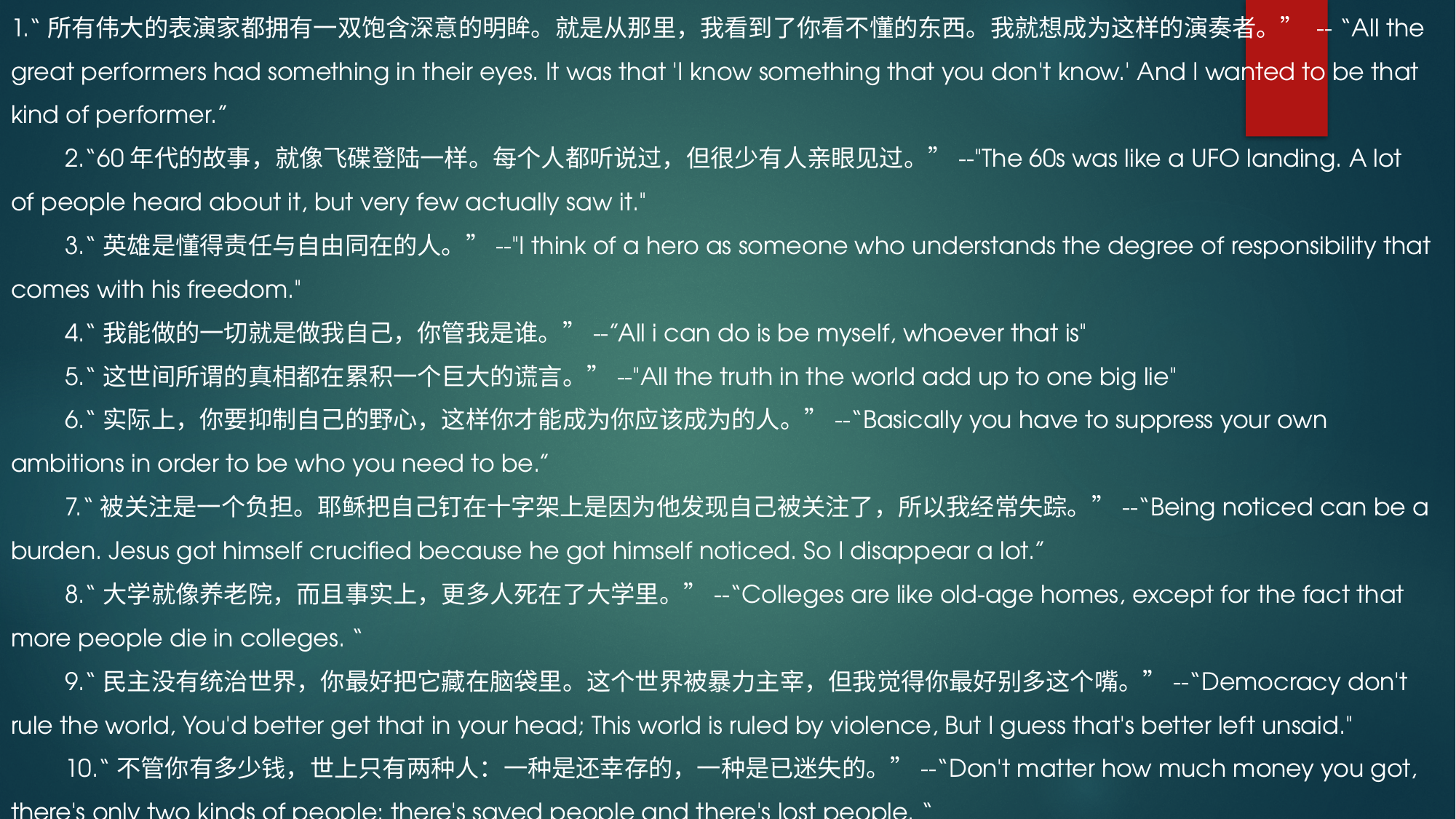

1.“所有伟大的表演家都拥有一双饱含深意的明眸。就是从那里，我看到了你看不懂的东西。我就想成为这样的演奏者。” -- “All the great performers had something in their eyes. It was that 'I know something that you don't know.' And I wanted to be that kind of performer.”
　　2.“60年代的故事，就像飞碟登陆一样。每个人都听说过，但很少有人亲眼见过。”--"The 60s was like a UFO landing. A lot of people heard about it, but very few actually saw it."
　　3.“英雄是懂得责任与自由同在的人。”--"I think of a hero as someone who understands the degree of responsibility that comes with his freedom."
　　4.“我能做的一切就是做我自己，你管我是谁。”--”All i can do is be myself, whoever that is"
　　5.“这世间所谓的真相都在累积一个巨大的谎言。”--"All the truth in the world add up to one big lie"
　　6.“实际上，你要抑制自己的野心，这样你才能成为你应该成为的人。”--“Basically you have to suppress your own ambitions in order to be who you need to be.”
　　7.“被关注是一个负担。耶稣把自己钉在十字架上是因为他发现自己被关注了，所以我经常失踪。”--“Being noticed can be a burden. Jesus got himself crucified because he got himself noticed. So I disappear a lot.”
　　8.“大学就像养老院，而且事实上，更多人死在了大学里。”--“Colleges are like old-age homes, except for the fact that more people die in colleges. “
　　9.“民主没有统治世界，你最好把它藏在脑袋里。这个世界被暴力主宰，但我觉得你最好别多这个嘴。”--“Democracy don't rule the world, You'd better get that in your head; This world is ruled by violence, But I guess that's better left unsaid."
　　10.“不管你有多少钱，世上只有两种人：一种是还幸存的，一种是已迷失的。”--“Don't matter how much money you got, there's only two kinds of people: there's saved people and there's lost people. “